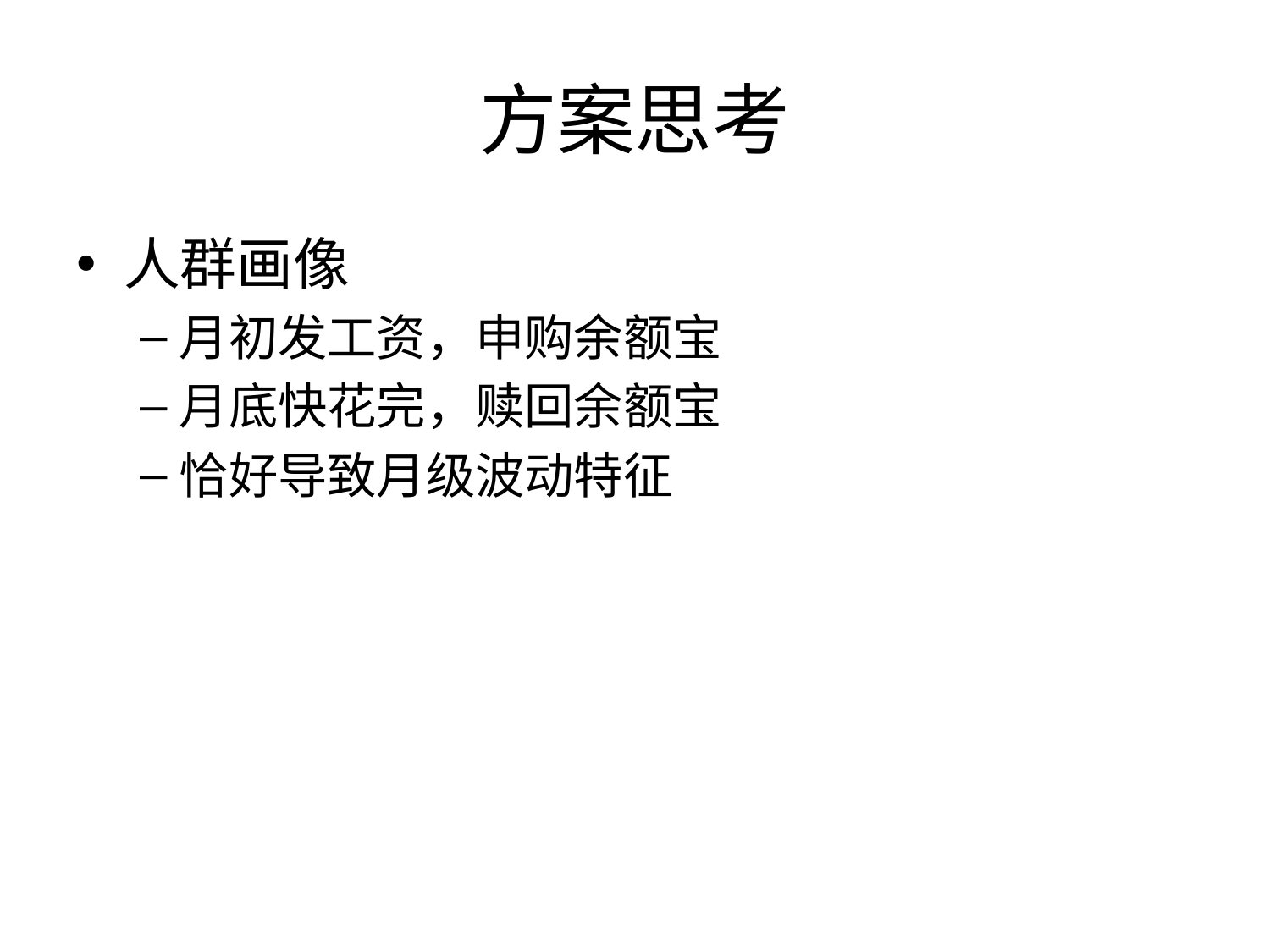

# 方案思考

人群画像
月初发工资，申购余额宝
月底快花完，赎回余额宝
恰好导致月级波动特征